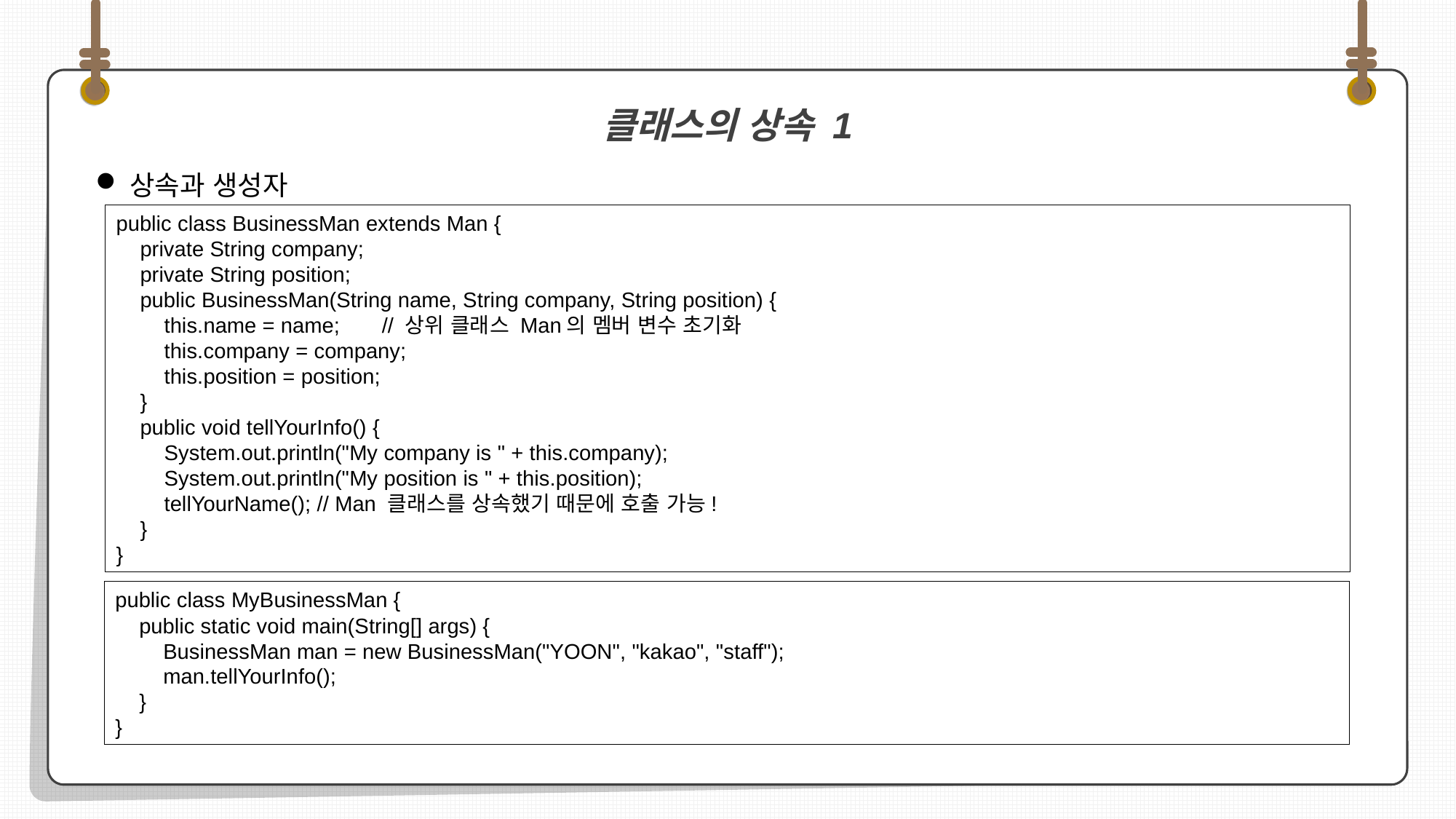

상속과 생성자
클래스의 상속 1

public class BusinessMan extends Man {
    private String company;
    private String position;
    public BusinessMan(String name, String company, String position) {
        this.name = name;       // 상위 클래스 Man의 멤버 변수 초기화
        this.company = company;
        this.position = position;
    }
    public void tellYourInfo() {
        System.out.println("My company is " + this.company);
        System.out.println("My position is " + this.position);
        tellYourName(); // Man 클래스를 상속했기 때문에 호출 가능!
    }
}
public class MyBusinessMan {
    public static void main(String[] args) {
        BusinessMan man = new BusinessMan("YOON", "kakao", "staff");
        man.tellYourInfo();
    }
}